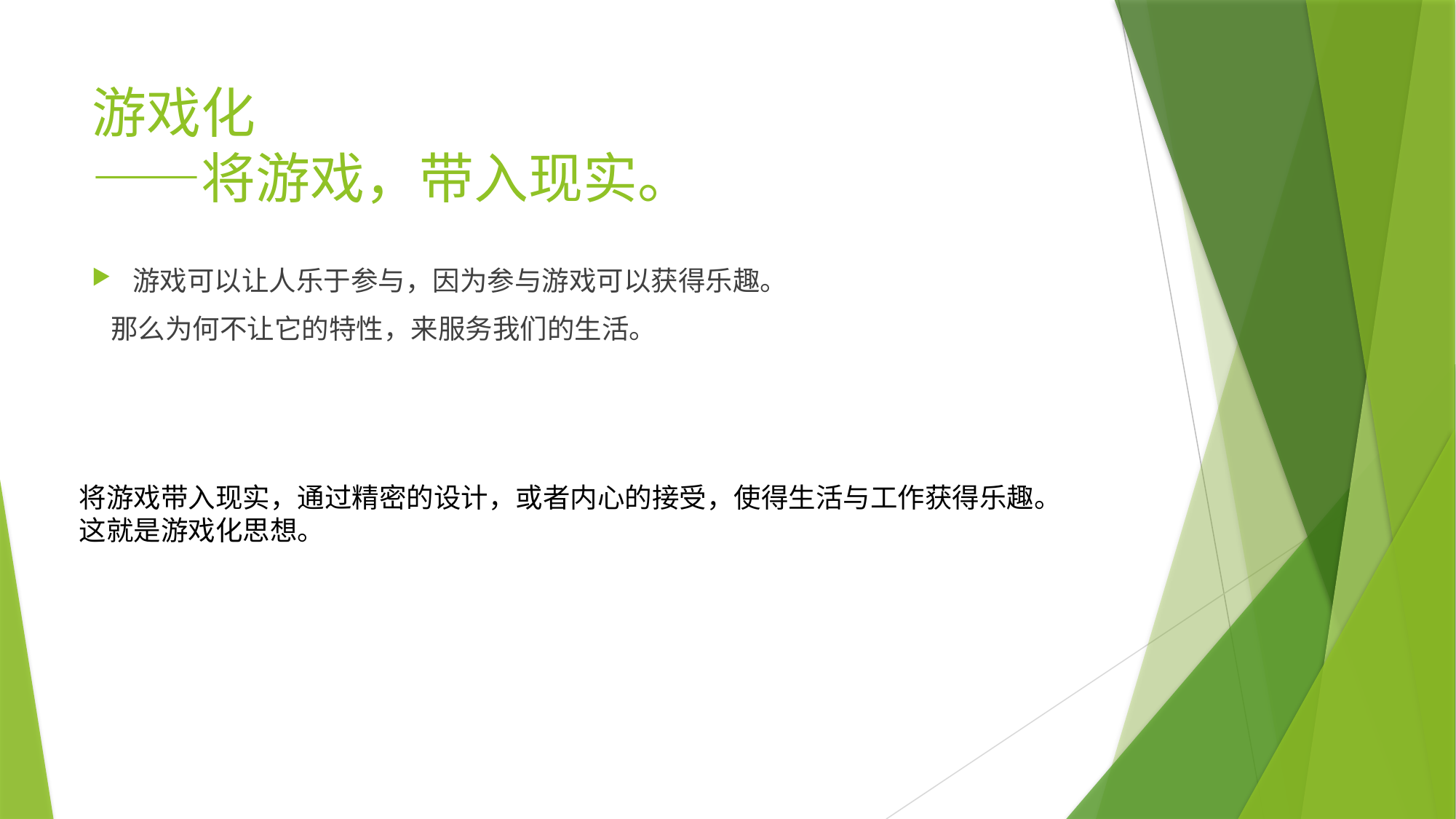

# 游戏化 ——将游戏，带入现实。
游戏可以让人乐于参与，因为参与游戏可以获得乐趣。
  那么为何不让它的特性，来服务我们的生活。

将游戏带入现实，通过精密的设计，或者内心的接受，使得生活与工作获得乐趣。这就是游戏化思想。